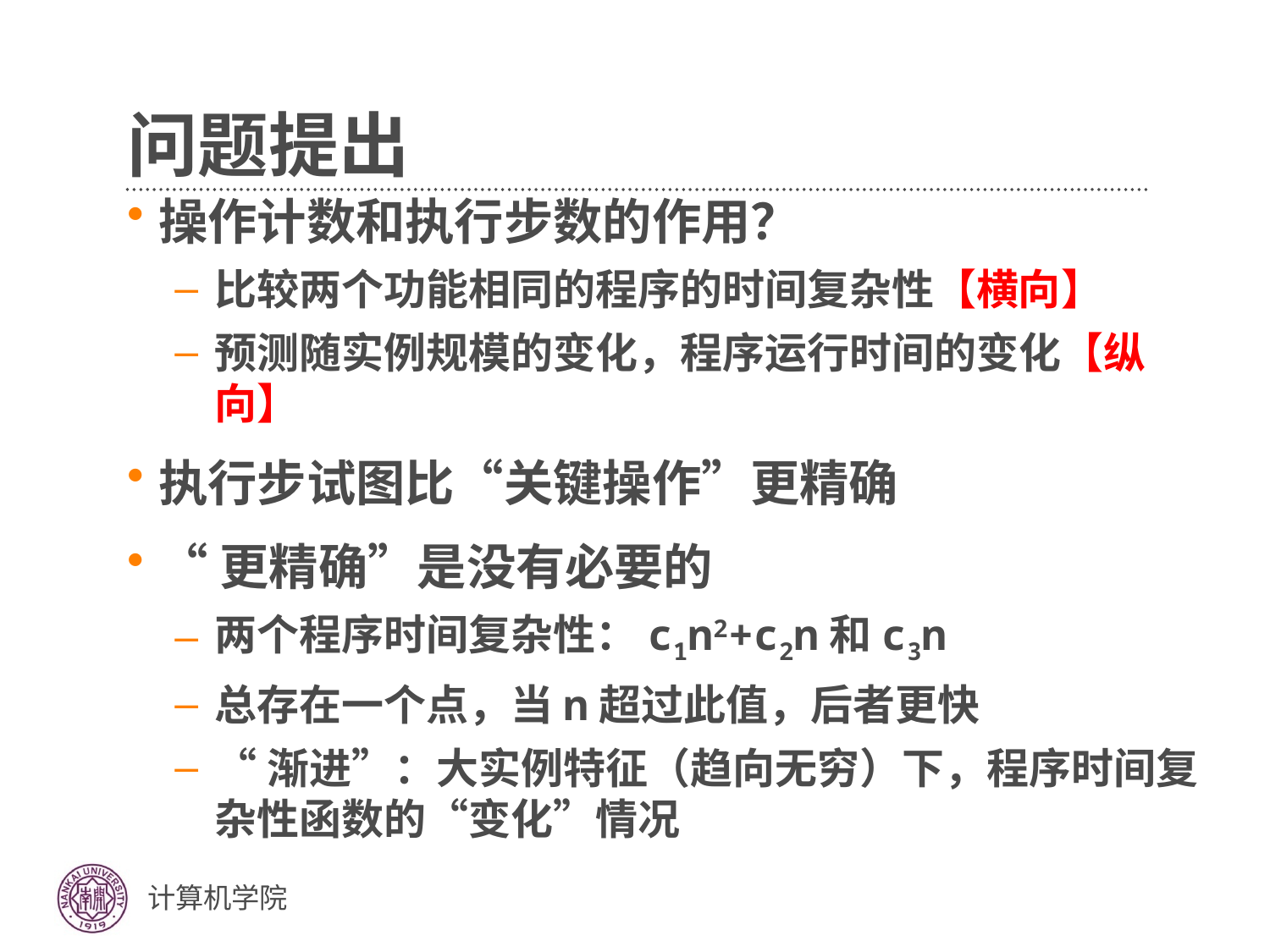

# 问题提出
操作计数和执行步数的作用？
比较两个功能相同的程序的时间复杂性【横向】
预测随实例规模的变化，程序运行时间的变化【纵向】
执行步试图比“关键操作”更精确
“更精确”是没有必要的
两个程序时间复杂性：c1n2+c2n和c3n
总存在一个点，当n超过此值，后者更快
“渐进”：大实例特征（趋向无穷）下，程序时间复杂性函数的“变化”情况